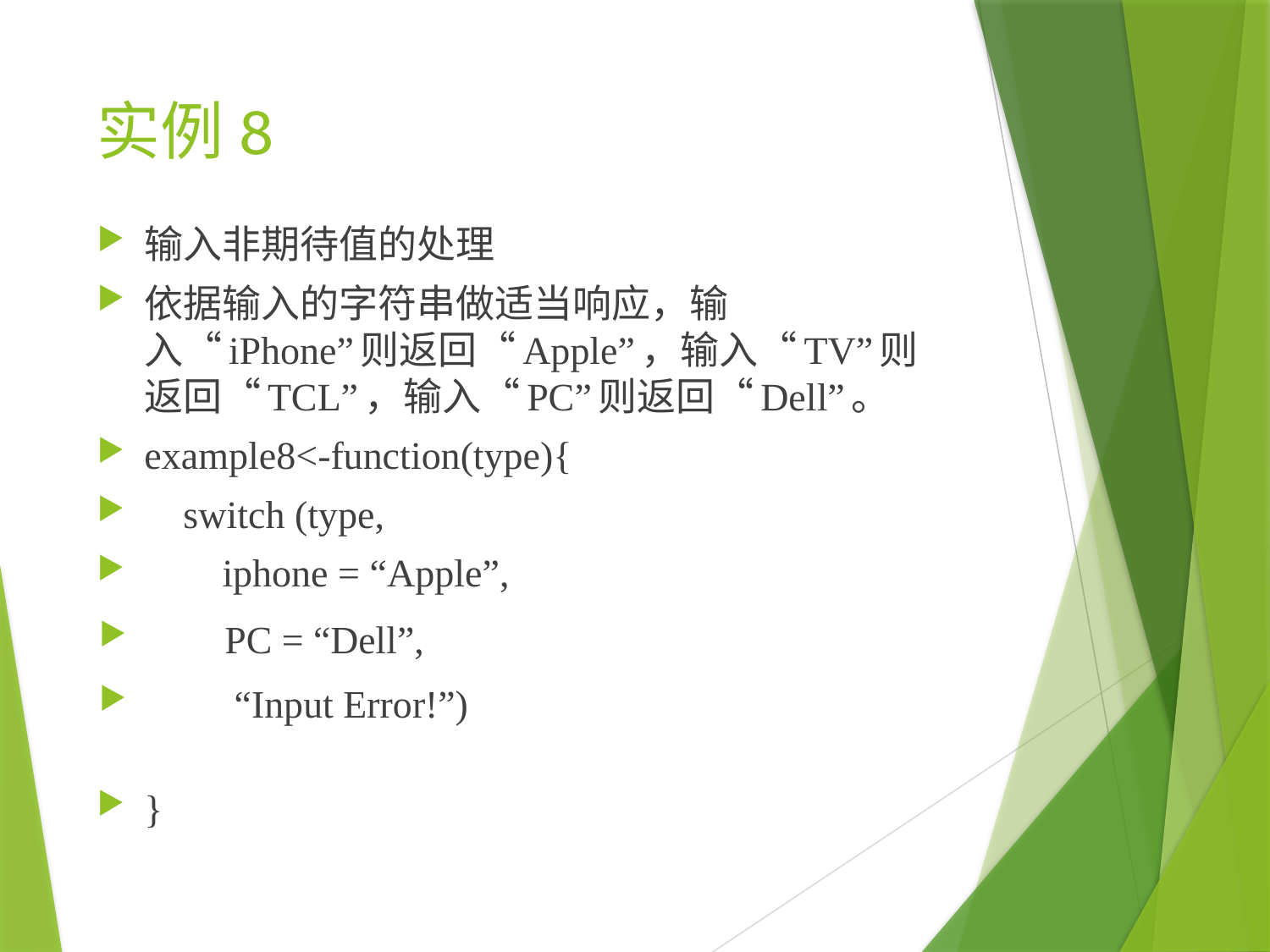

# 实例8
输入非期待值的处理
依据输入的字符串做适当响应，输入“iPhone”则返回“Apple”，输入“TV”则返回“TCL”，输入“PC”则返回“Dell”。
example8<-function(type){
    switch (type,
        iphone = “Apple”,
        TV = “TCL”,
        PC = “Dell”)

}
        PC = “Dell”,
         “Input Error!”)